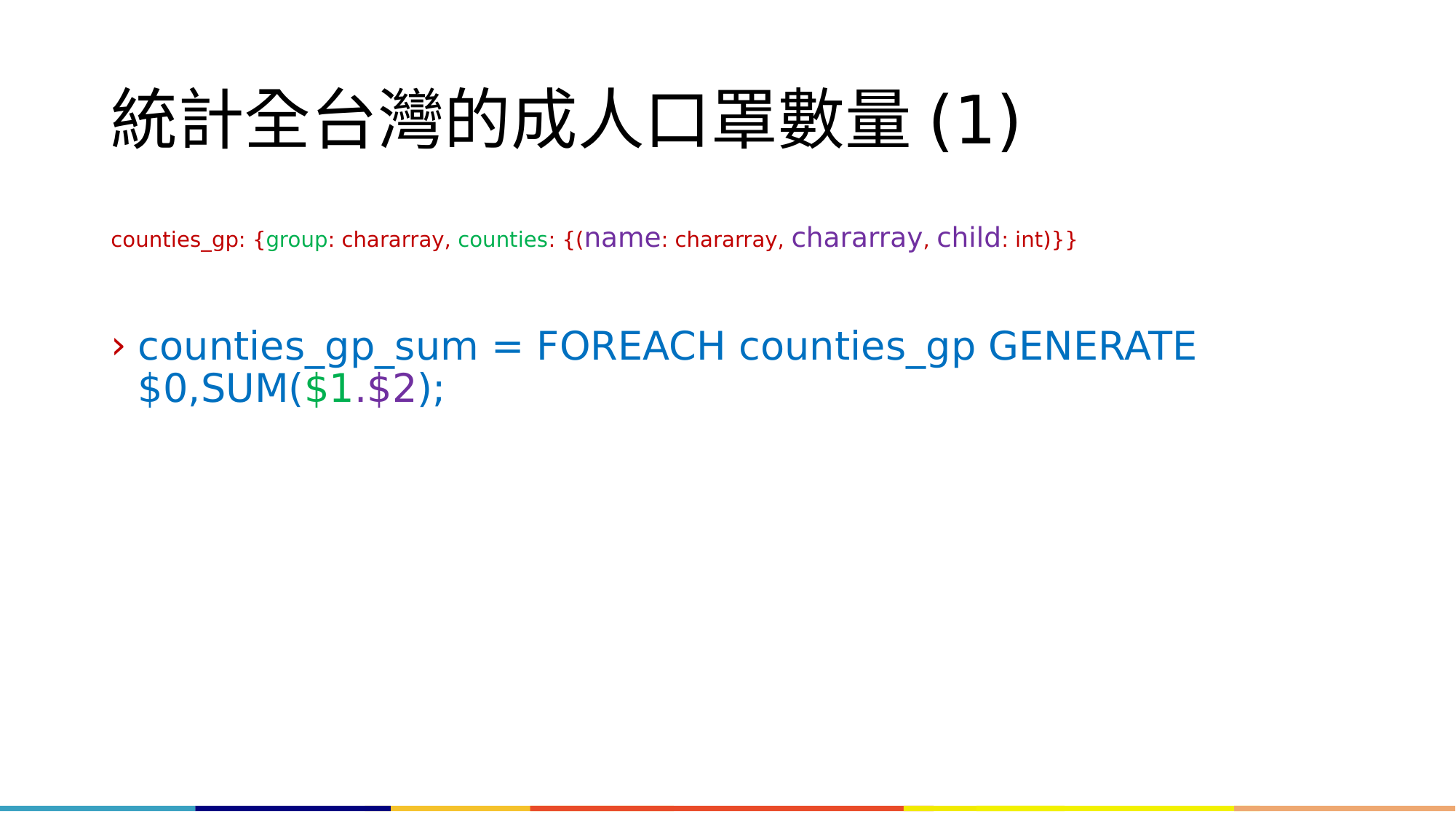

# 統計全台灣的成人口罩數量(1)
counties_gp: {group: chararray, counties: {(name: chararray, chararray, child: int)}}

counties_gp_sum = FOREACH counties_gp GENERATE $0,SUM($1.$2);